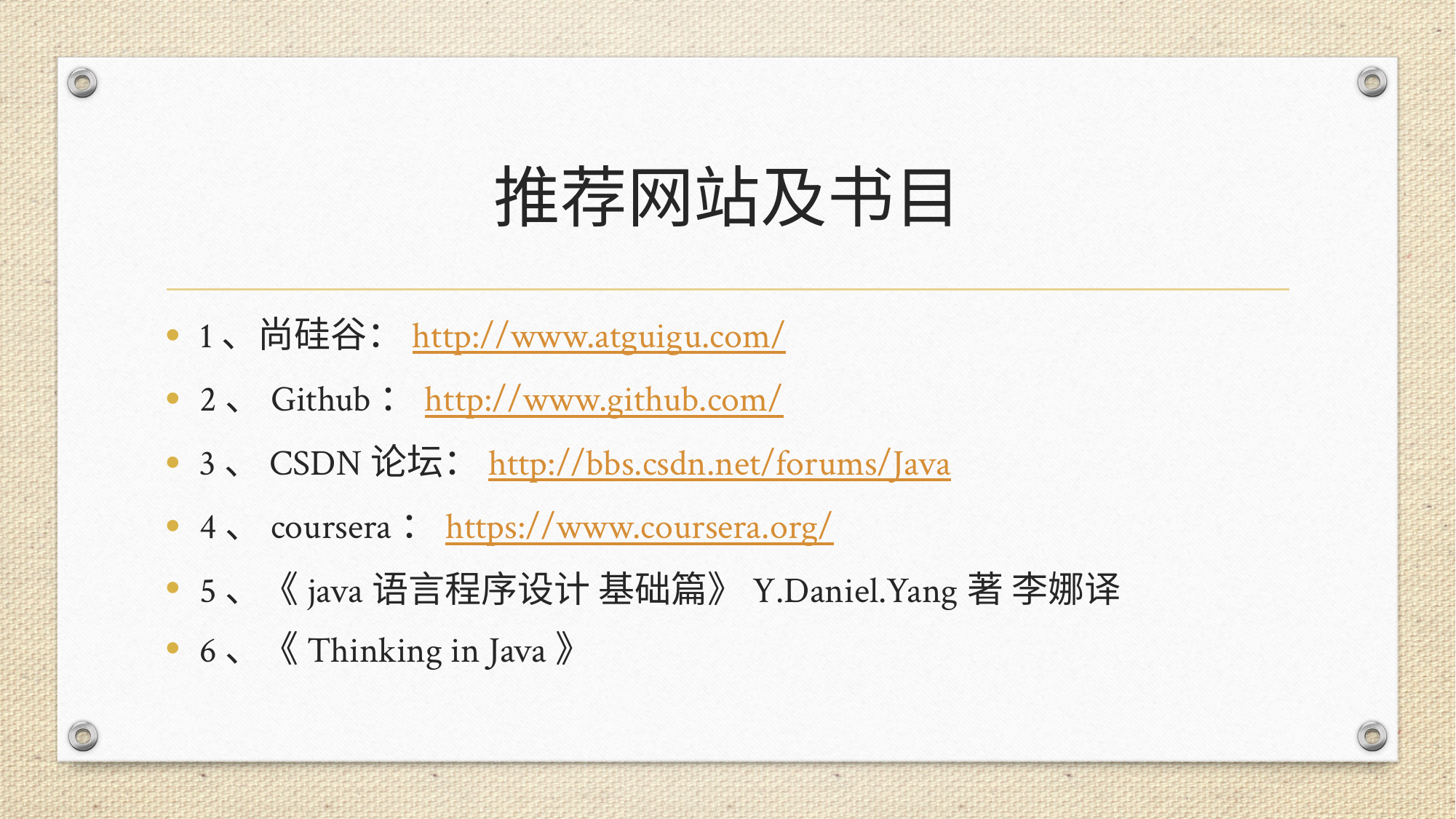

# 推荐网站及书目
1、尚硅谷：http://www.atguigu.com/
2、Github：http://www.github.com/
3、CSDN论坛：http://bbs.csdn.net/forums/Java
4、coursera：https://www.coursera.org/
5、《java语言程序设计 基础篇》Y.Daniel.Yang著 李娜译
6、《Thinking in Java》